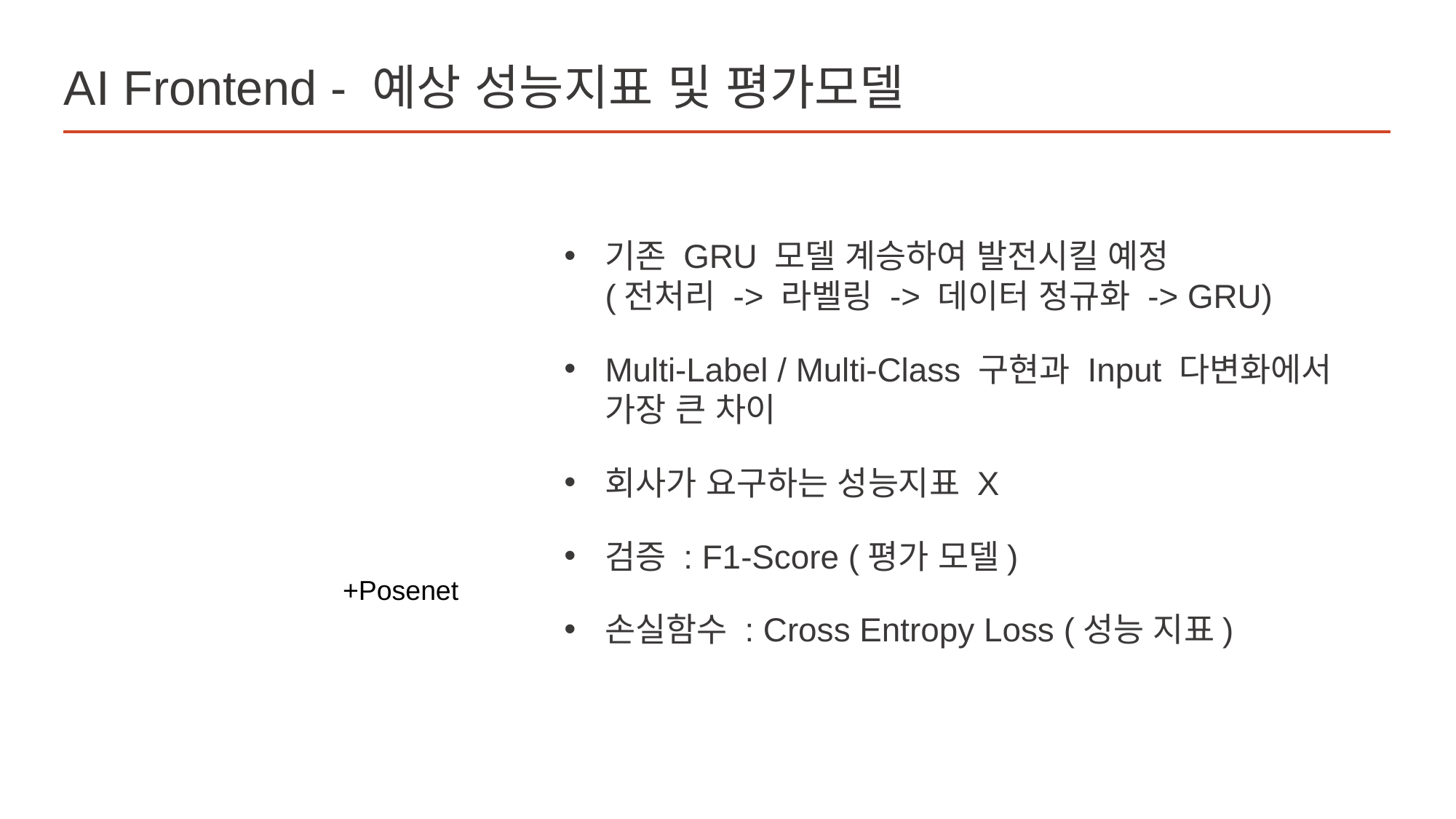

# AI Frontend - 예상 성능지표 및 평가모델
기존 GRU 모델 계승하여 발전시킬 예정
(전처리 -> 라벨링 -> 데이터 정규화 -> GRU)
Multi-Label / Multi-Class 구현과 Input 다변화에서
가장 큰 차이
회사가 요구하는 성능지표 X
검증 : F1-Score (평가 모델)
손실함수 : Cross Entropy Loss (성능 지표)
+Posenet